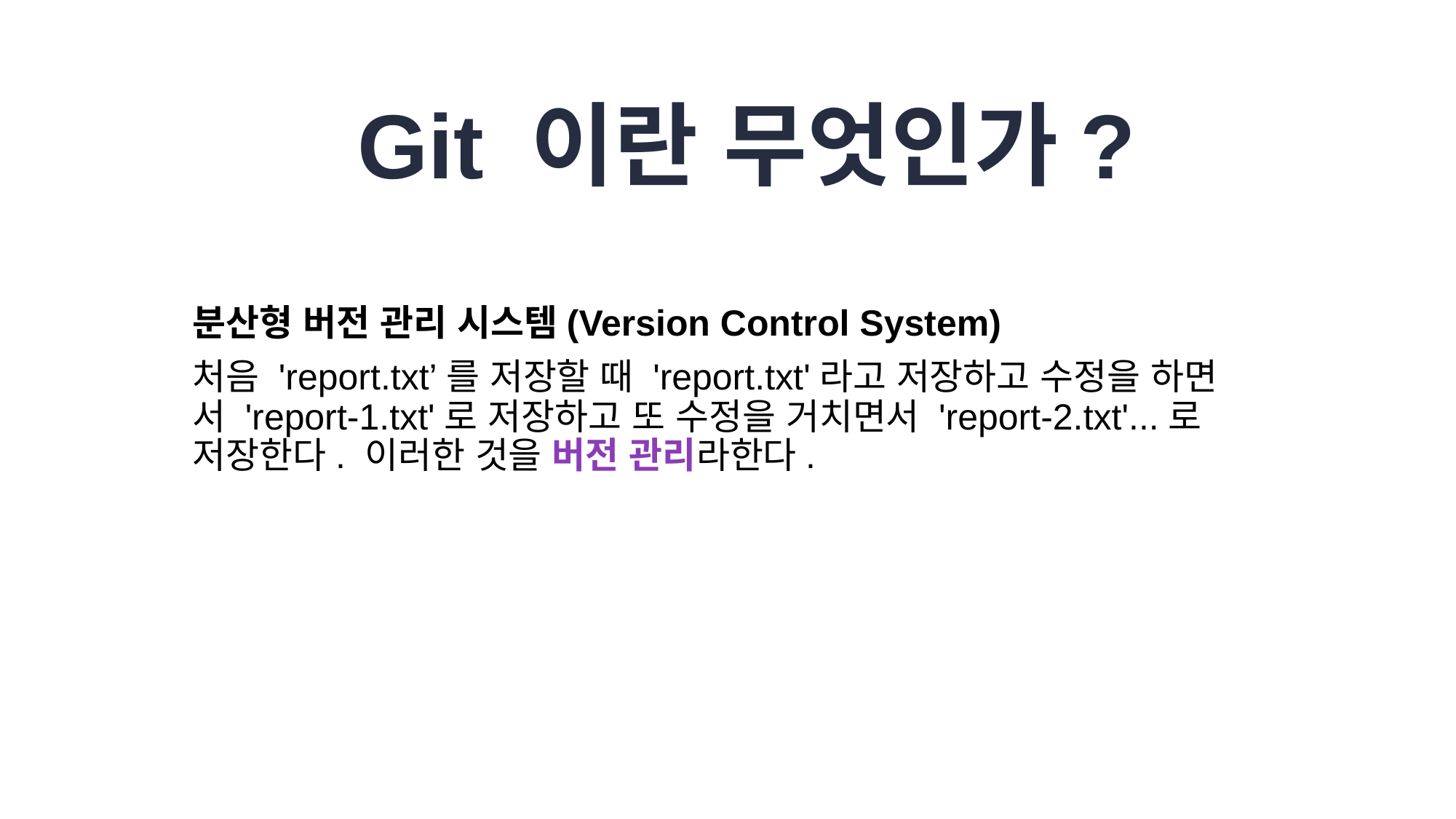

# Git 이란 무엇인가?
분산형 버전 관리 시스템(Version Control System)
처음 'report.txt’를 저장할 때 'report.txt'라고 저장하고 수정을 하면서 'report-1.txt'로 저장하고 또 수정을 거치면서 'report-2.txt'...로 저장한다. 이러한 것을 버전 관리라한다.